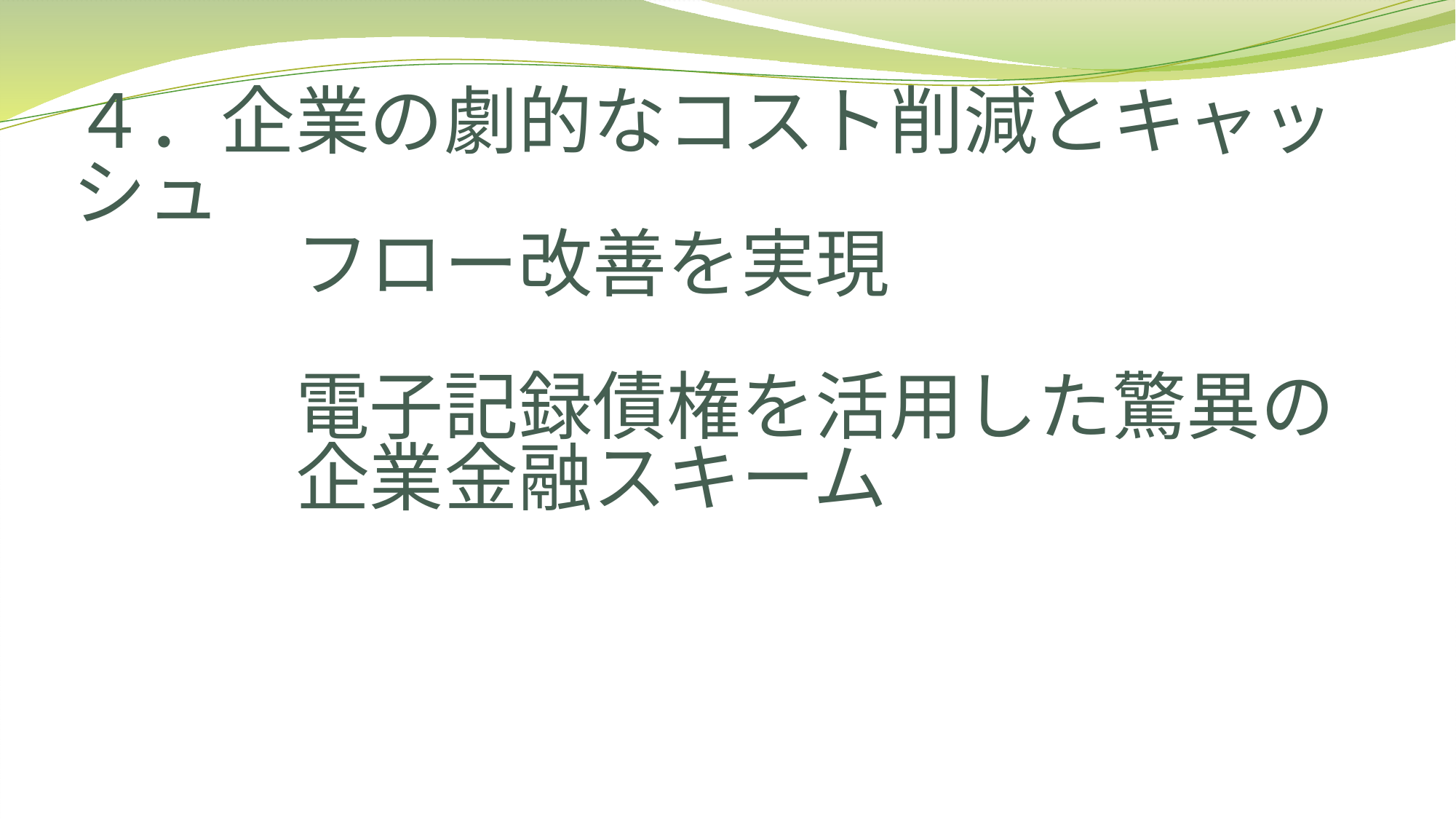

# ４．企業の劇的なコスト削減とキャッシュ 　　　フロー改善を実現 　　　 　　　電子記録債権を活用した驚異の 　　　企業金融スキーム